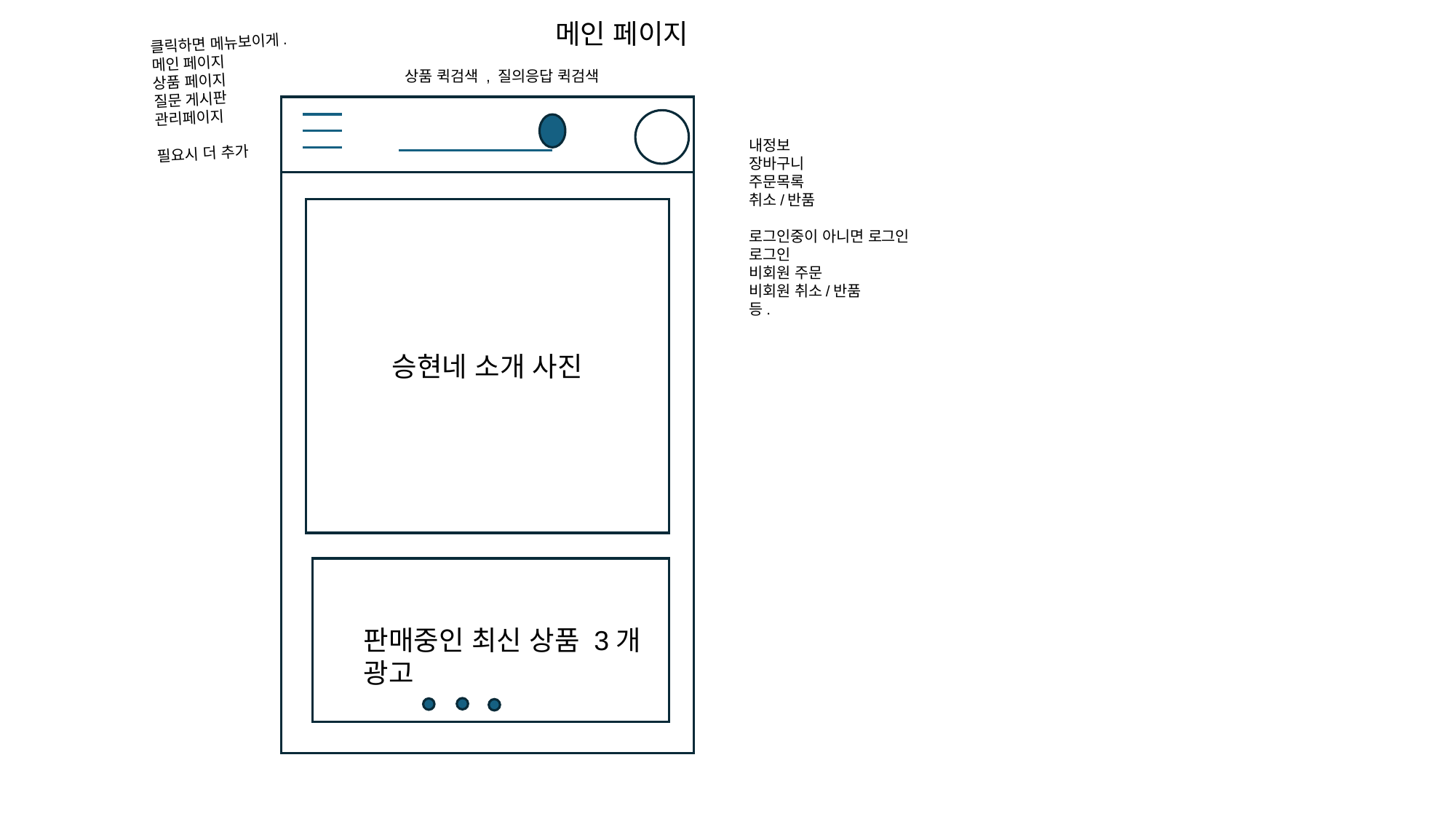

메인 페이지
클릭하면 메뉴보이게.
메인 페이지
상품 페이지
질문 게시판
관리페이지
필요시 더 추가
상품 퀵검색 , 질의응답 퀵검색

ㄷㄳㅗㅓㅏㅘㄷㄳ

내정보
장바구니
주문목록
취소/반품
로그인중이 아니면 로그인
로그인
비회원 주문
비회원 취소/반품
등.
승현네 소개 사진
ㅍ
판매중인 최신 상품 3개
광고